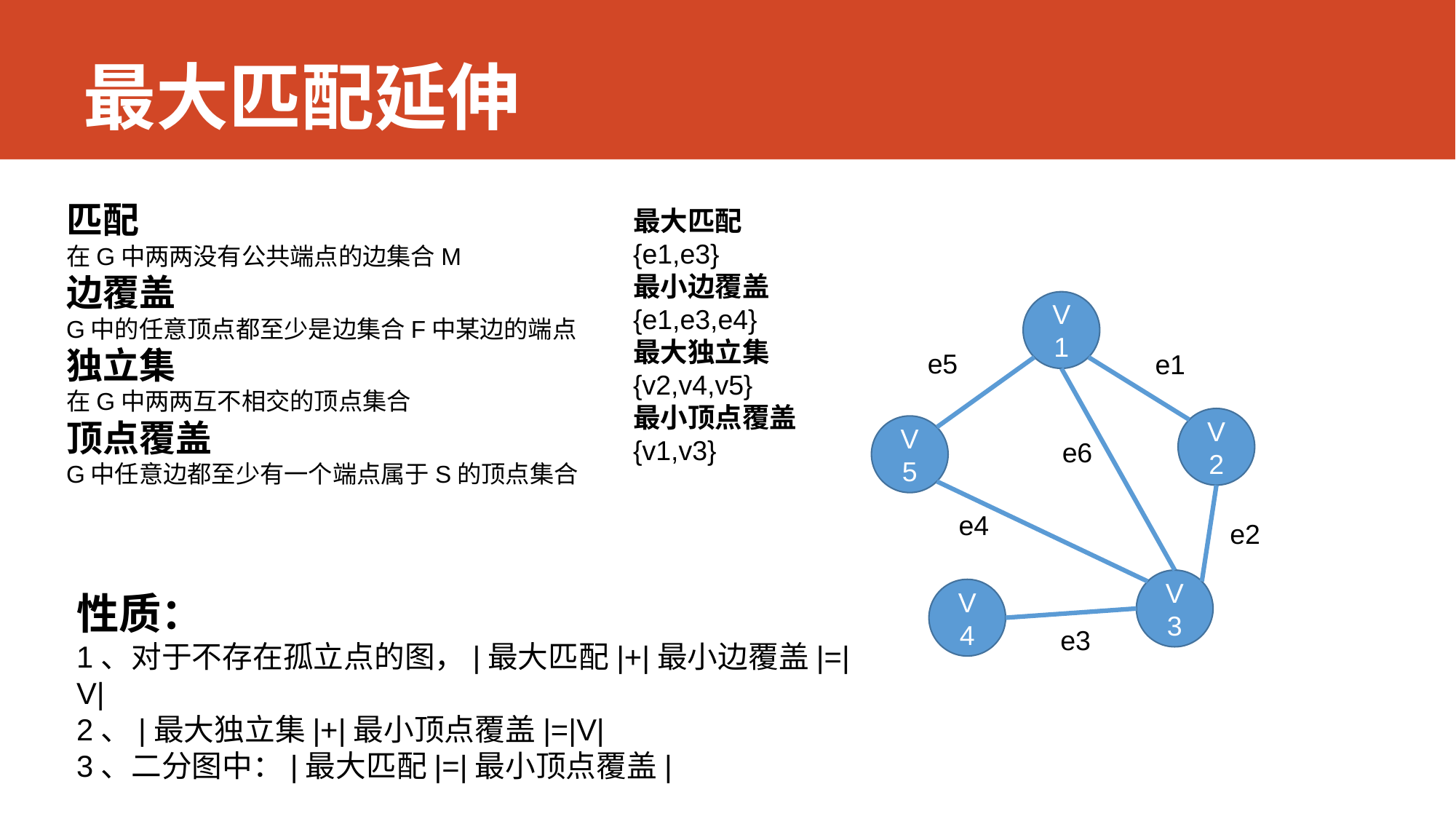

# 最大匹配延伸
匹配
在G中两两没有公共端点的边集合M
边覆盖
G中的任意顶点都至少是边集合F中某边的端点
独立集
在G中两两互不相交的顶点集合
顶点覆盖
G中任意边都至少有一个端点属于S的顶点集合
最大匹配
{e1,e3}
最小边覆盖
{e1,e3,e4}
最大独立集
{v2,v4,v5}
最小顶点覆盖
{v1,v3}
V1
e5
e1
V2
V5
e6
e4
e2
V3
V4
性质：
1、对于不存在孤立点的图，|最大匹配|+|最小边覆盖|=|V|
2、|最大独立集|+|最小顶点覆盖|=|V|
3、二分图中：|最大匹配|=|最小顶点覆盖|
e3